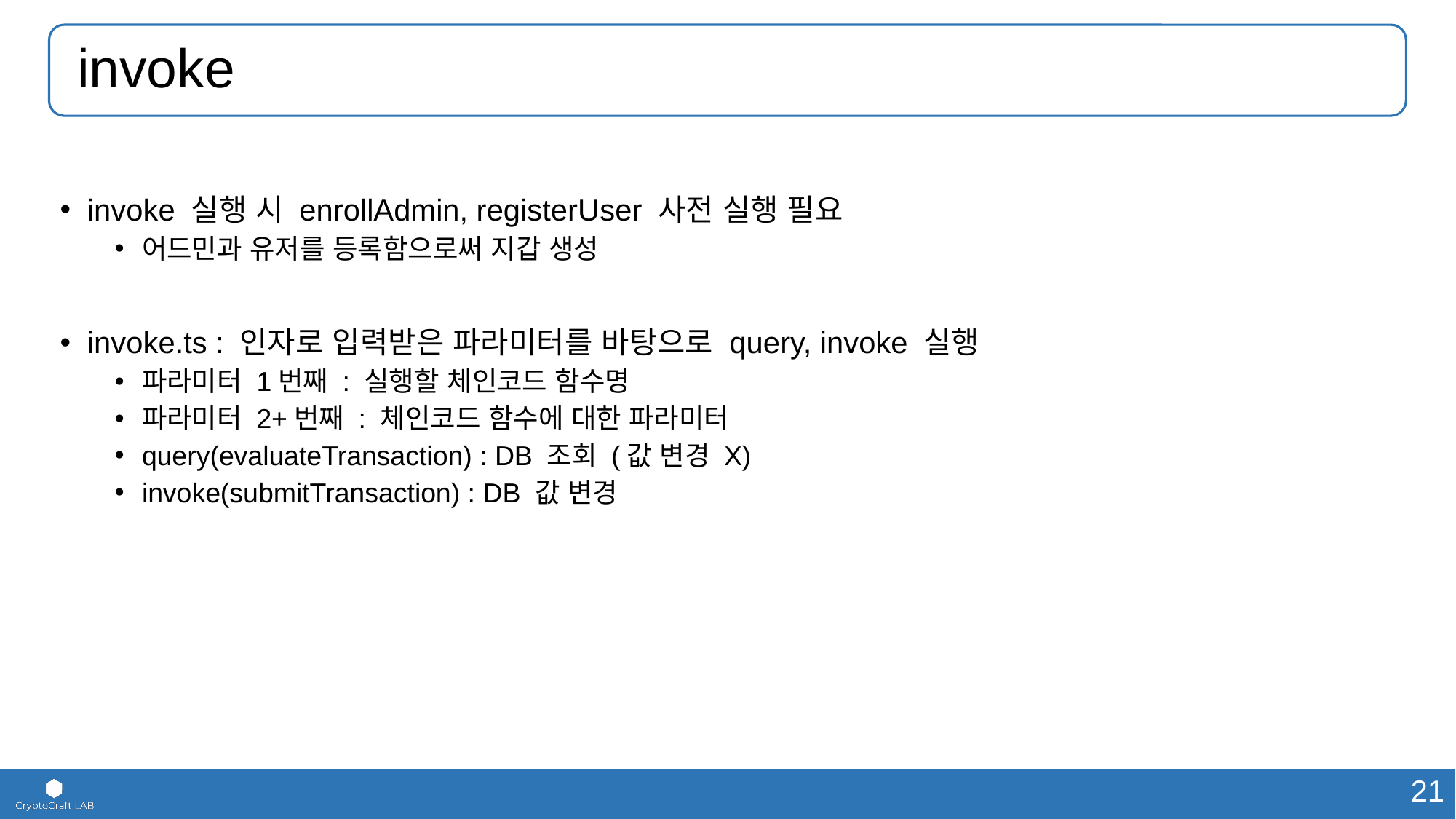

# invoke

invoke 실행 시 enrollAdmin, registerUser 사전 실행 필요
어드민과 유저를 등록함으로써 지갑 생성

invoke.ts : 인자로 입력받은 파라미터를 바탕으로 query, invoke 실행
파라미터 1번째 : 실행할 체인코드 함수명
파라미터 2+번째 : 체인코드 함수에 대한 파라미터
query(evaluateTransaction) : DB 조회 (값 변경 X)
invoke(submitTransaction) : DB 값 변경